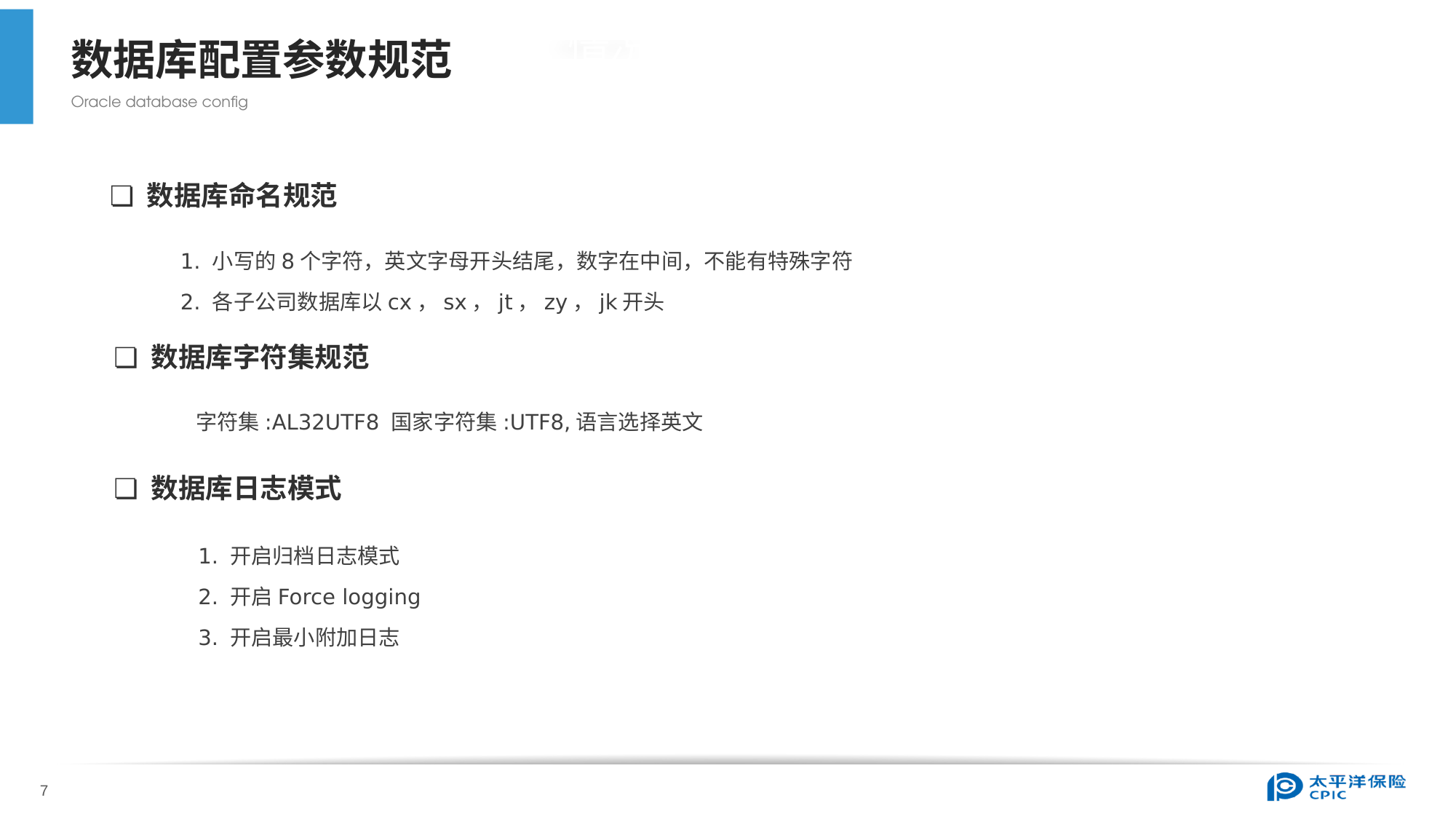

数据库配置参数规范
Oracle database config
情况
❏ 数据库命名规范
1. 小写的8个字符，英文字母开头结尾，数字在中间，不能有特殊字符
2. 各子公司数据库以cx，sx，jt，zy，jk开头
❏ 数据库字符集规范
字符集:AL32UTF8 国家字符集:UTF8,语言选择英文
❏ 数据库日志模式
1. 开启归档日志模式
2. 开启Force logging
3. 开启最小附加日志